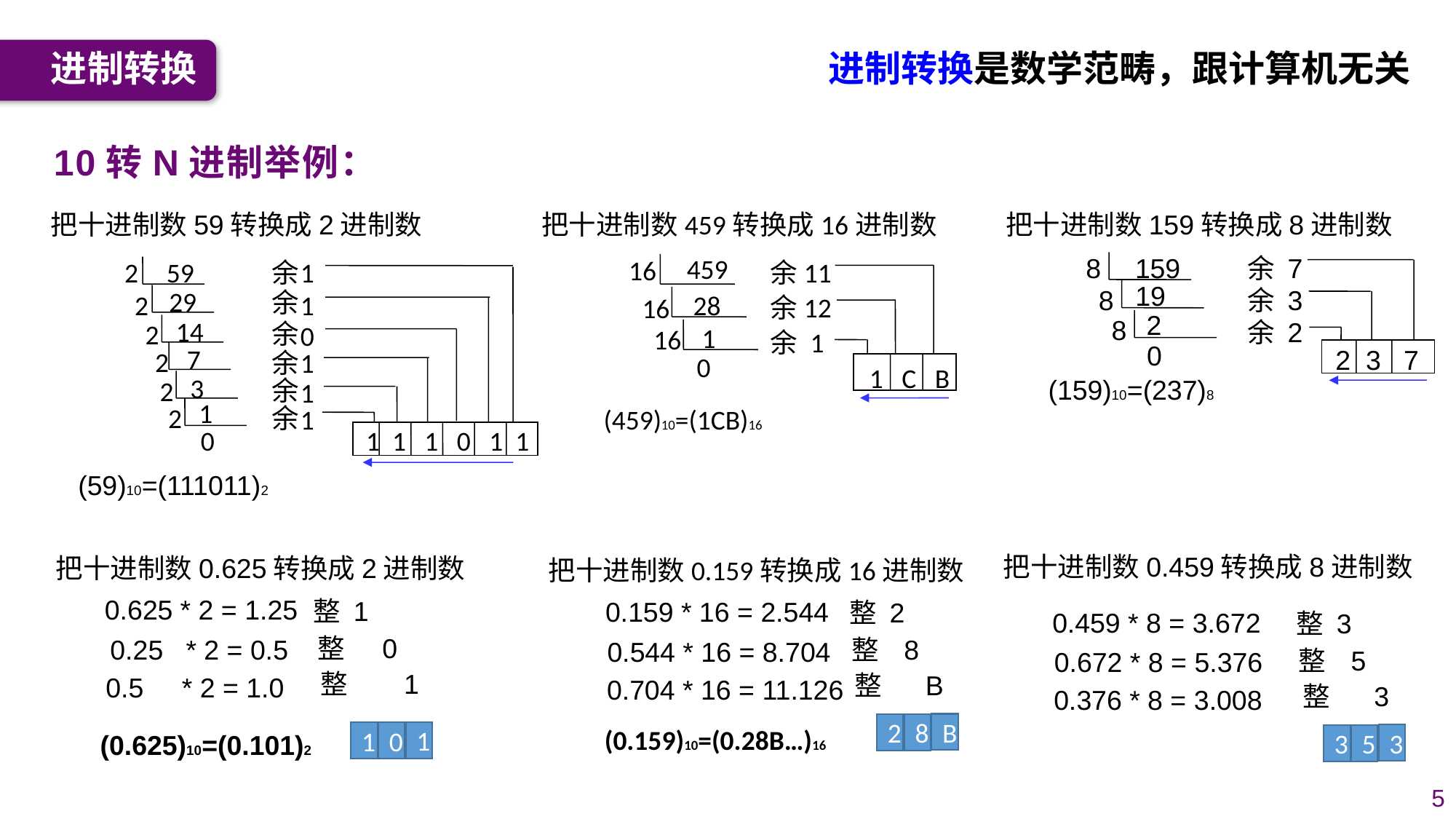

进制转换
进制转换是数学范畴，跟计算机无关
10转N进制举例：
把十进制数159转换成8进制数
8
159

余 7

19
8

余 3

2
8

余 2

0
2  3   7

(159)10=(237)8
把十进制数59转换成2进制数
1
1
0
1
1
1
2
59

29
2

14
2

7
2

3
2

1
2

0
余
余
余
余
余
余

1  1   1   0   1  1

(59)10=(111011)2
把十进制数459转换成16进制数
459
16
余11

28
余12
16

1
16

余 1

0

1   C   B

(459)10=(1CB)16
把十进制数0.459转换成8进制数
把十进制数0.625转换成2进制数
把十进制数0.159转换成16进制数
0.625 * 2 = 1.25
整 1
0.159 * 16 = 2.544
整 2
0.459 * 8 = 3.672
整 3
整     0
整   8
0.25   * 2 = 0.5
0.544 * 16 = 8.704
整   5
0.672 * 8 = 5.376
整        1
整      B
0.5     * 2 = 1.0
0.704 * 16 = 11.126
整      3
0.376 * 8 = 3.008
B
2
8
(0.159)10=(0.28B…)16
1
1
0
(0.625)10=(0.101)2
3
3
5
5